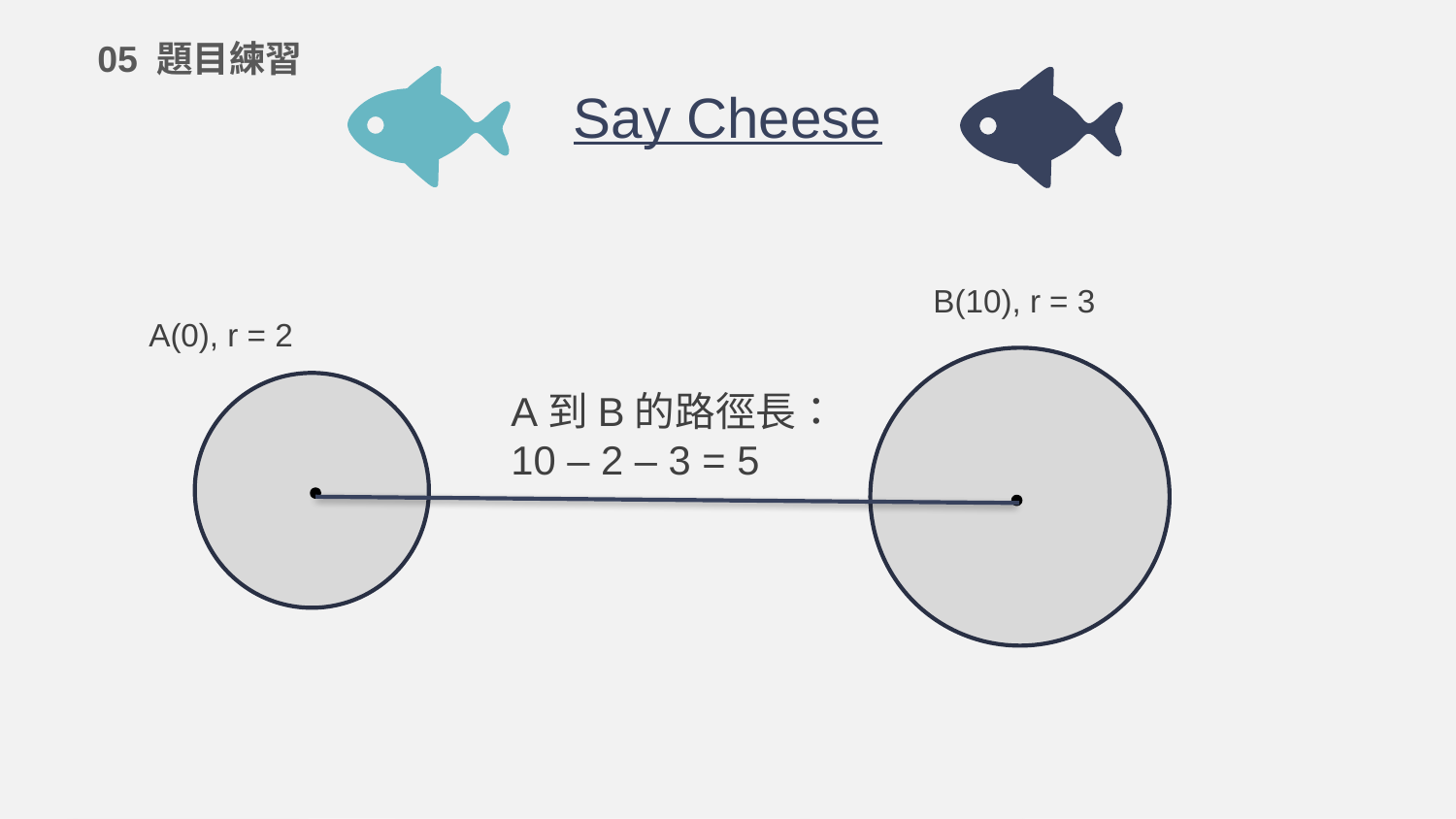

05 題目練習

Say Cheese
B(10), r = 3
A(0), r = 2

A到B的路徑長：10 – 2 – 3 = 5